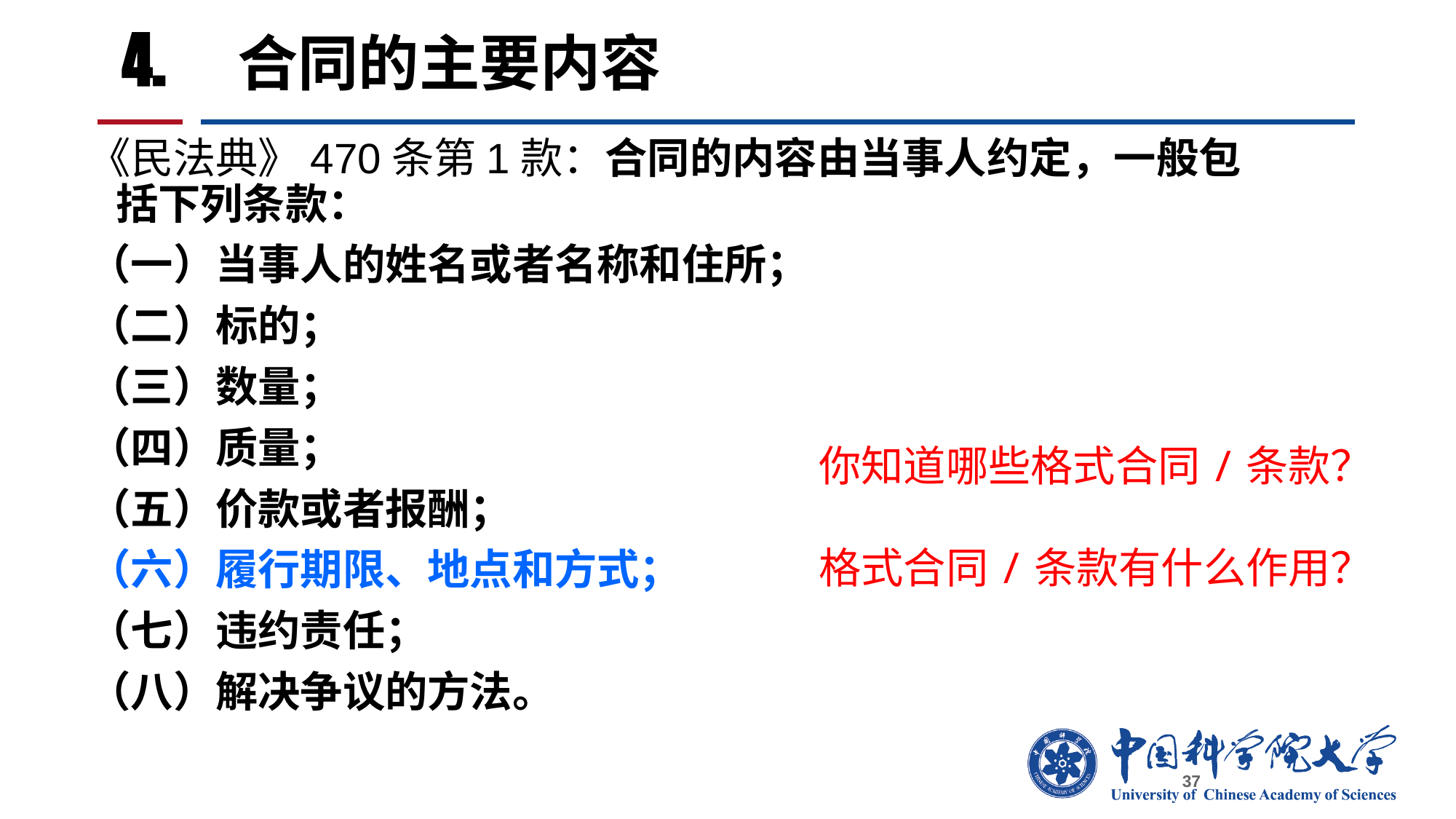

# 4.    合同的主要内容
《民法典》470条第1款：合同的内容由当事人约定，一般包括下列条款：
（一）当事人的姓名或者名称和住所；
（二）标的；
（三）数量；
（四）质量；
（五）价款或者报酬；
（六）履行期限、地点和方式；
（七）违约责任；
（八）解决争议的方法。

你知道哪些格式合同/条款？

格式合同/条款有什么作用？

37